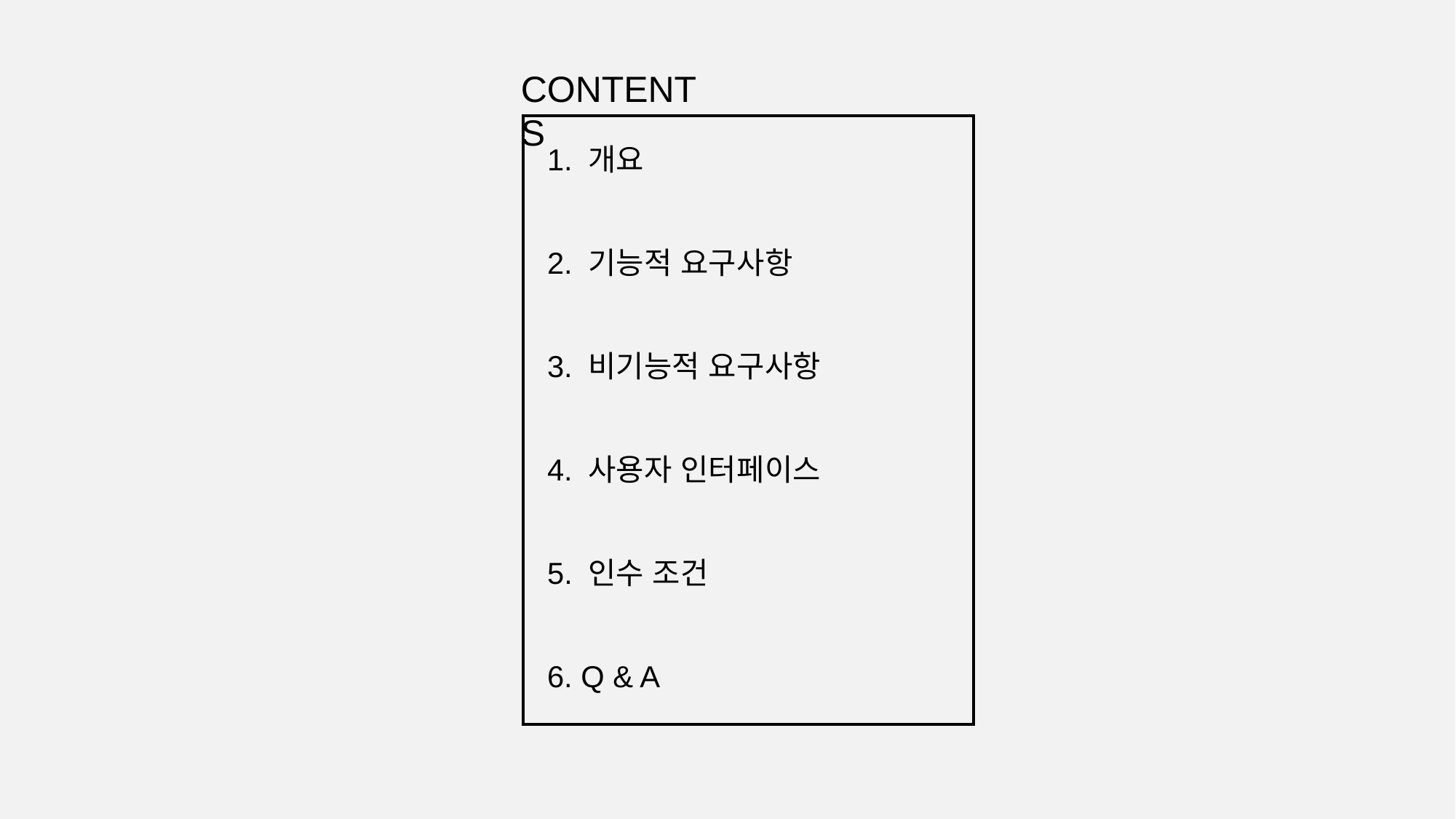

CONTENTS

1. 개요
2. 기능적 요구사항
3. 비기능적 요구사항
4. 사용자 인터페이스
5. 인수 조건
6. Q & A